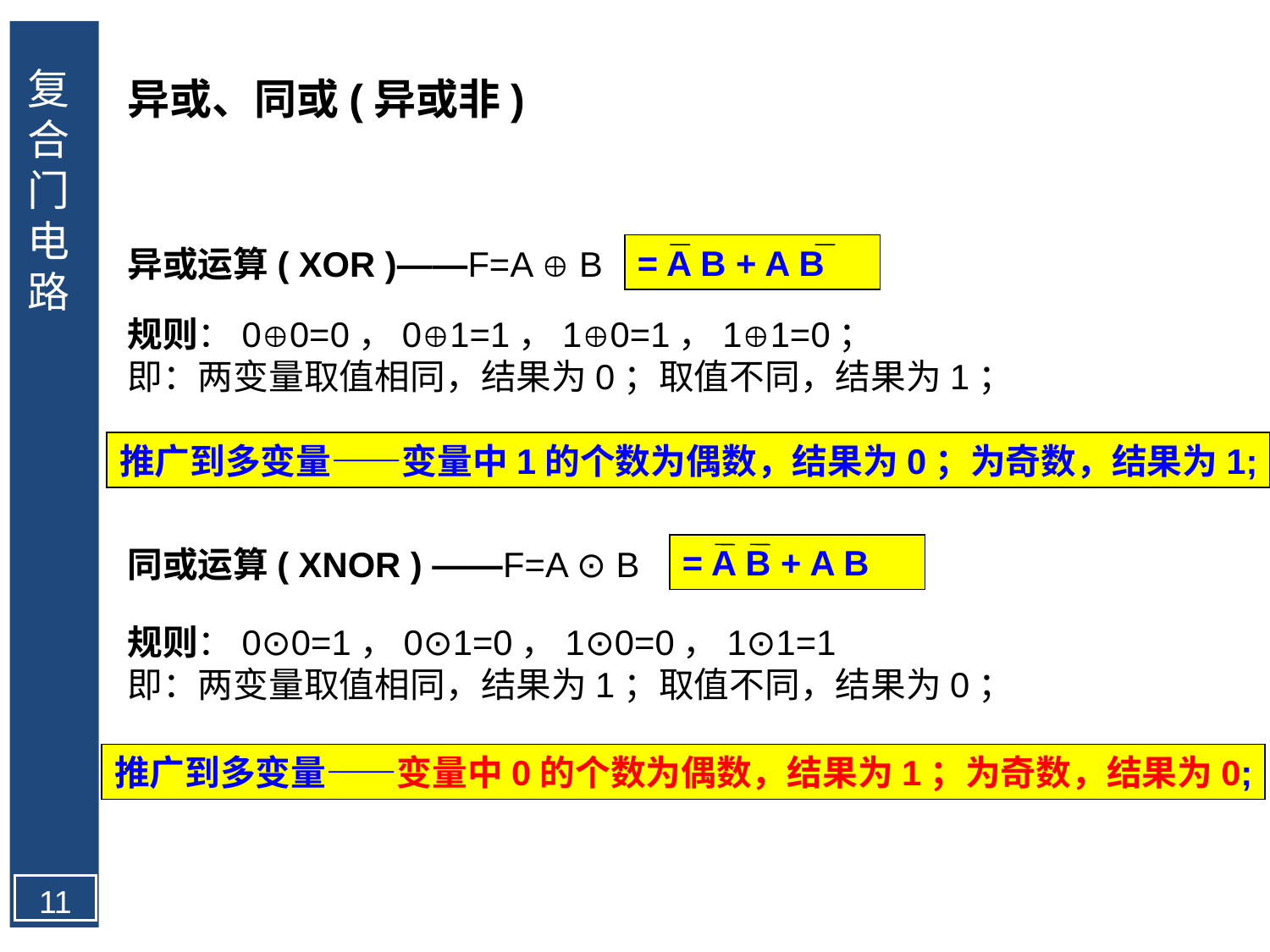

复合门电路
异或、同或(异或非)
= A B + A B

异或运算( XOR )——F=A ⊕ B
规则：0⊕0=0，0⊕1=1，1⊕0=1，1⊕1=0；
即：两变量取值相同，结果为0；取值不同，结果为1；

推广到多变量——变量中1的个数为偶数，结果为0；为奇数，结果为1;
= A B + A B

同或运算( XNOR ) ——F=A ⊙ B
规则：0⊙0=1，0⊙1=0，1⊙0=0，1⊙1=1
即：两变量取值相同，结果为1；取值不同，结果为0；
推广到多变量——变量中0的个数为偶数，结果为1；为奇数，结果为0;
11